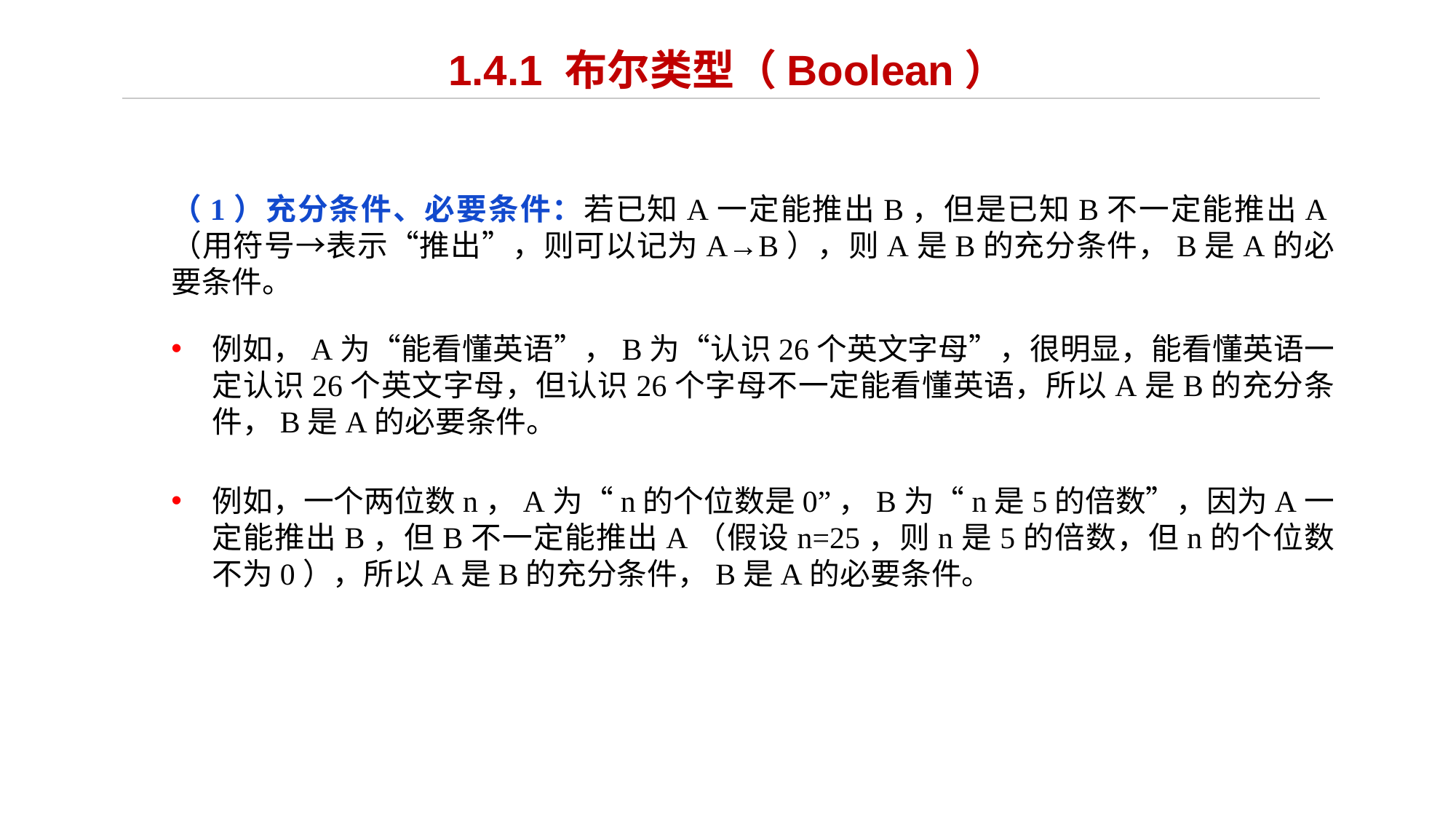

# 1.4.1 布尔类型（Boolean）
（1）充分条件、必要条件：若已知A一定能推出B，但是已知B不一定能推出A（用符号→表示“推出”，则可以记为A→B），则A是B的充分条件，B是A的必要条件。
例如，A为“能看懂英语”，B为“认识26个英文字母”，很明显，能看懂英语一定认识26个英文字母，但认识26个字母不一定能看懂英语，所以A是B的充分条件，B是A的必要条件。
例如，一个两位数n，A为“n的个位数是0”，B为“n是5的倍数”，因为A一定能推出B，但B不一定能推出A（假设n=25，则n是5的倍数，但n的个位数不为0），所以A是B的充分条件，B是A的必要条件。